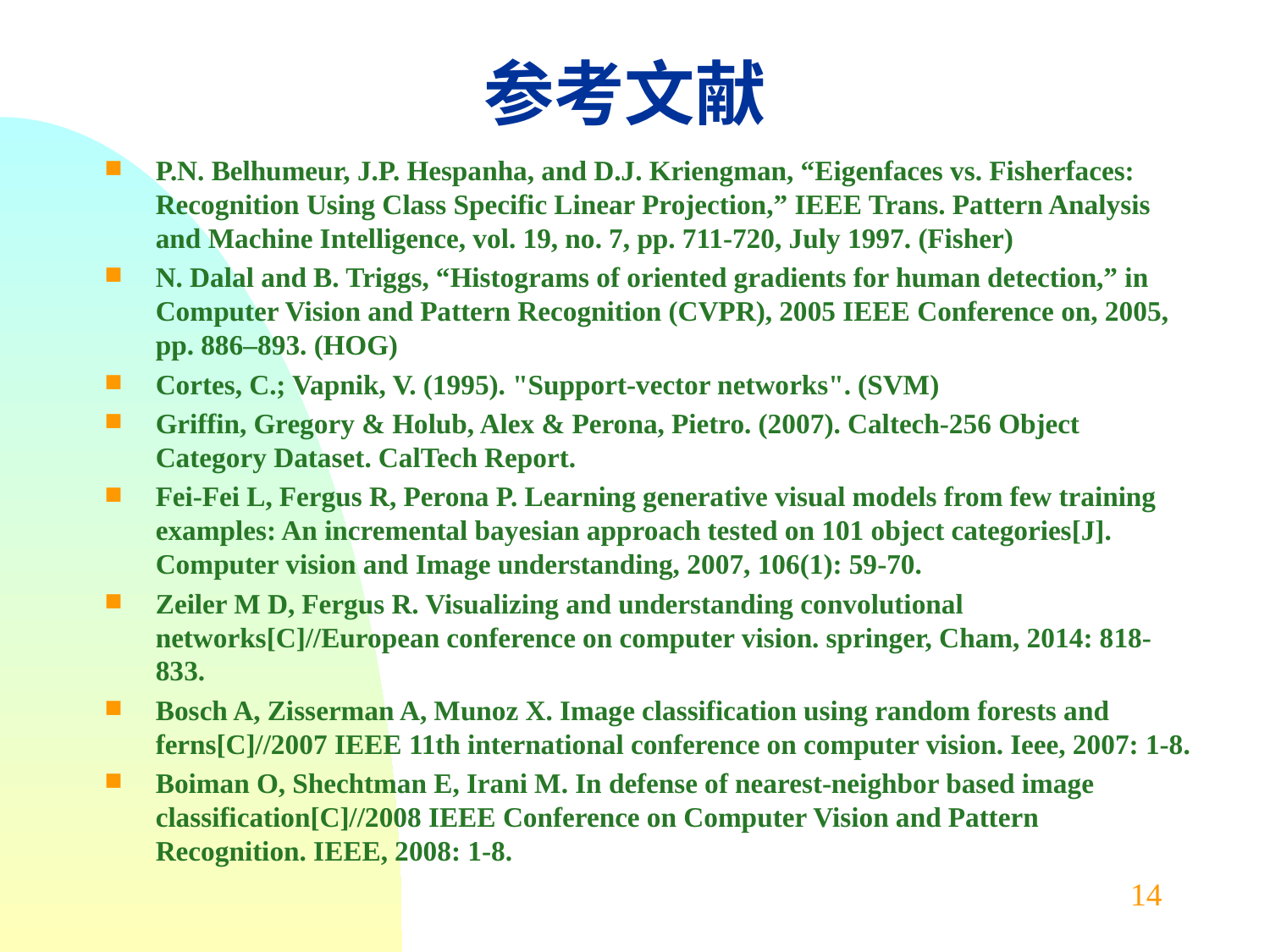

# 参考文献
P.N. Belhumeur, J.P. Hespanha, and D.J. Kriengman, “Eigenfaces vs. Fisherfaces: Recognition Using Class Specific Linear Projection,” IEEE Trans. Pattern Analysis and Machine Intelligence, vol. 19, no. 7, pp. 711-720, July 1997. (Fisher)
N. Dalal and B. Triggs, “Histograms of oriented gradients for human detection,” in Computer Vision and Pattern Recognition (CVPR), 2005 IEEE Conference on, 2005, pp. 886–893. (HOG)
Cortes, C.; Vapnik, V. (1995). "Support-vector networks". (SVM)
Griffin, Gregory & Holub, Alex & Perona, Pietro. (2007). Caltech-256 Object Category Dataset. CalTech Report.
Fei-Fei L, Fergus R, Perona P. Learning generative visual models from few training examples: An incremental bayesian approach tested on 101 object categories[J]. Computer vision and Image understanding, 2007, 106(1): 59-70.
Zeiler M D, Fergus R. Visualizing and understanding convolutional networks[C]//European conference on computer vision. springer, Cham, 2014: 818-833.
Bosch A, Zisserman A, Munoz X. Image classification using random forests and ferns[C]//2007 IEEE 11th international conference on computer vision. Ieee, 2007: 1-8.
Boiman O, Shechtman E, Irani M. In defense of nearest-neighbor based image classification[C]//2008 IEEE Conference on Computer Vision and Pattern Recognition. IEEE, 2008: 1-8.
14